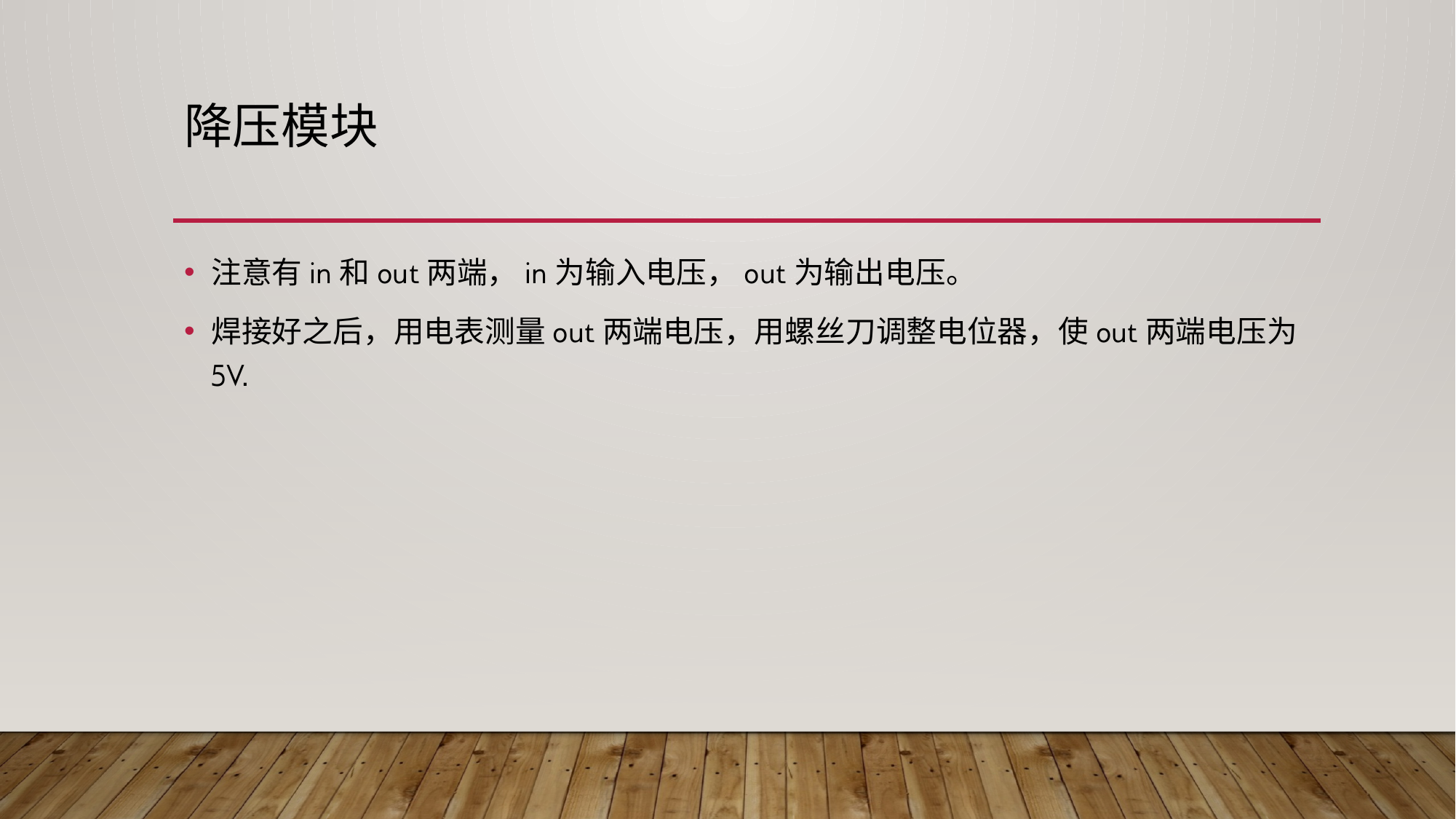

# 降压模块
注意有in和out两端，in为输入电压，out为输出电压。
焊接好之后，用电表测量out两端电压，用螺丝刀调整电位器，使out两端电压为5V.